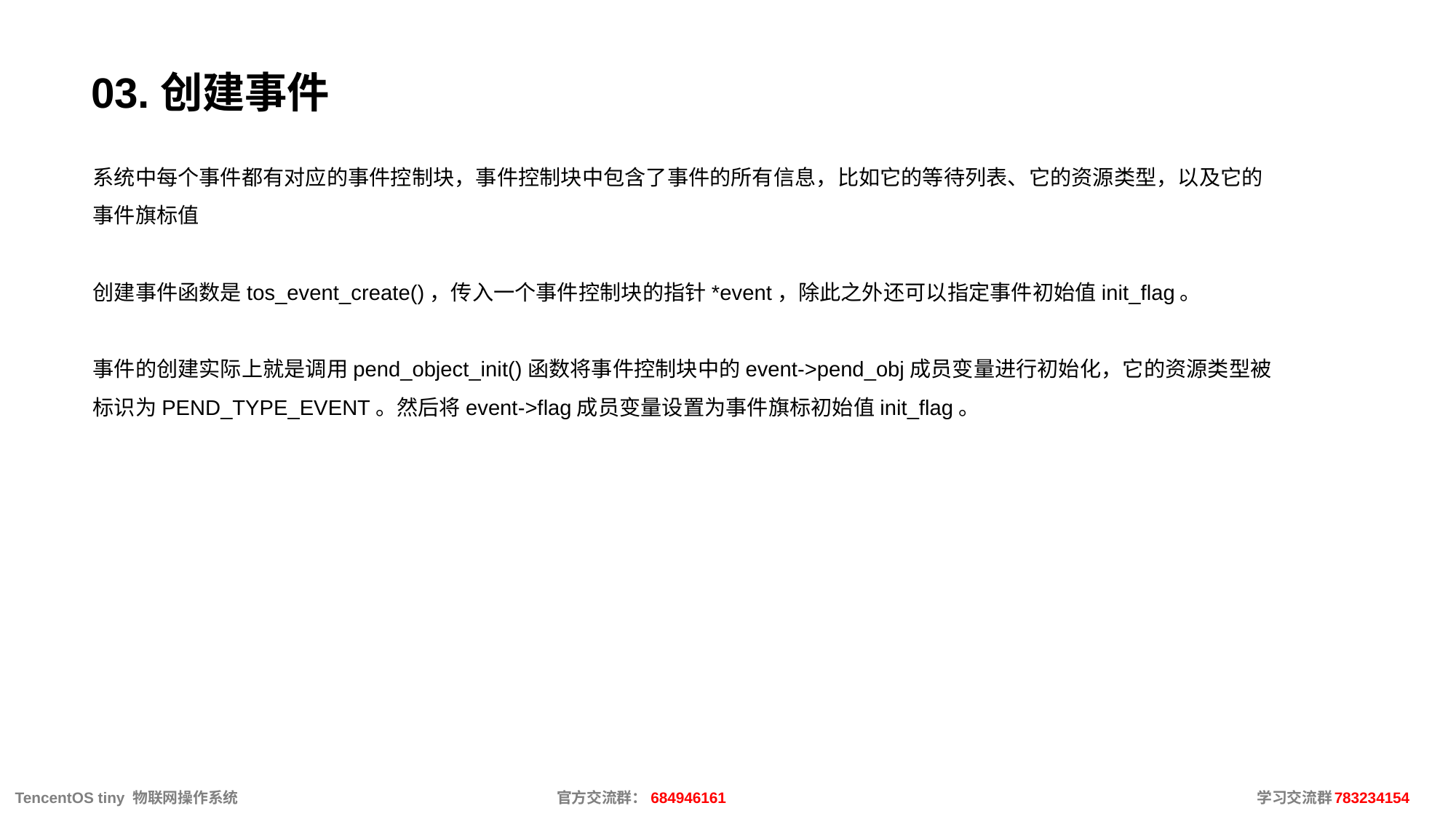

# 03.创建事件
系统中每个事件都有对应的事件控制块，事件控制块中包含了事件的所有信息，比如它的等待列表、它的资源类型，以及它的事件旗标值

创建事件函数是tos_event_create()，传入一个事件控制块的指针*event，除此之外还可以指定事件初始值init_flag。

事件的创建实际上就是调用pend_object_init()函数将事件控制块中的event->pend_obj成员变量进行初始化，它的资源类型被标识为PEND_TYPE_EVENT。然后将event->flag成员变量设置为事件旗标初始值init_flag。

 TencentOS tiny 物联网操作系统			官方交流群：684946161					          学习交流群：783234154